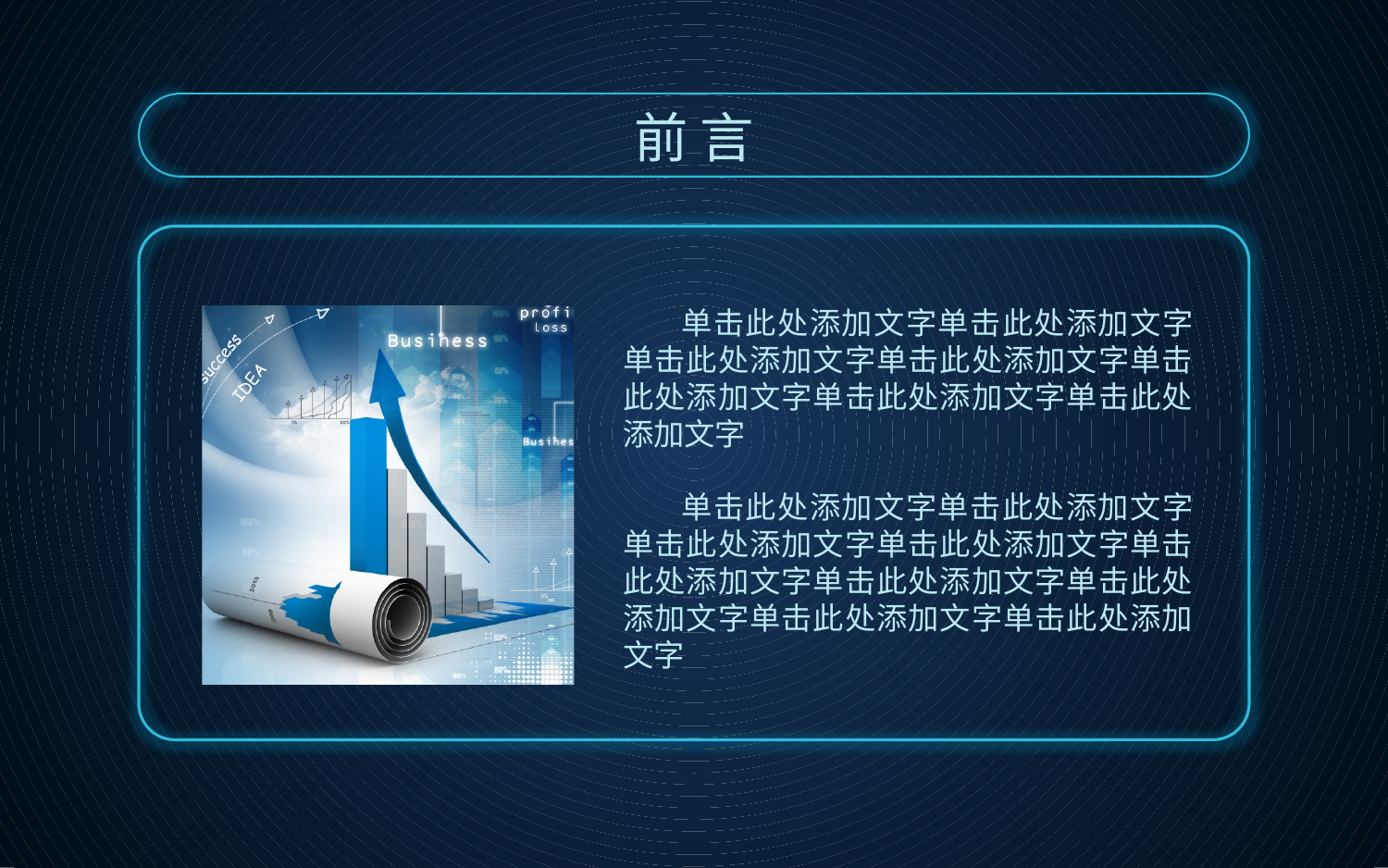

前 言

      单击此处添加文字单击此处添加文字单击此处添加文字单击此处添加文字单击此处添加文字单击此处添加文字单击此处添加文字

      单击此处添加文字单击此处添加文字单击此处添加文字单击此处添加文字单击此处添加文字单击此处添加文字单击此处添加文字单击此处添加文字单击此处添加文字

PPT模板：www.1ppt.com/moban/                  PPT素材：www.1ppt.com/sucai/
PPT背景：www.1ppt.com/beijing/                   PPT图表：www.1ppt.com/tubiao/
PPT下载：www.1ppt.com/xiazai/                     PPT教程： www.1ppt.com/powerpoint/
资料下载：www.1ppt.com/ziliao/                   范文下载：www.1ppt.com/fanwen/
试卷下载：www.1ppt.com/shiti/                     教案下载：www.1ppt.com/jiaoan/
PPT论坛：www.1ppt.cn                                     PPT课件：www.1ppt.com/kejian/
语文课件：www.1ppt.com/kejian/yuwen/    数学课件：www.1ppt.com/kejian/shuxue/
英语课件：www.1ppt.com/kejian/yingyu/    美术课件：www.1ppt.com/kejian/meishu/
科学课件：www.1ppt.com/kejian/kexue/     物理课件：www.1ppt.com/kejian/wuli/
化学课件：www.1ppt.com/kejian/huaxue/  生物课件：www.1ppt.com/kejian/shengwu/
地理课件：www.1ppt.com/kejian/dili/          历史课件：www.1ppt.com/kejian/lishi/